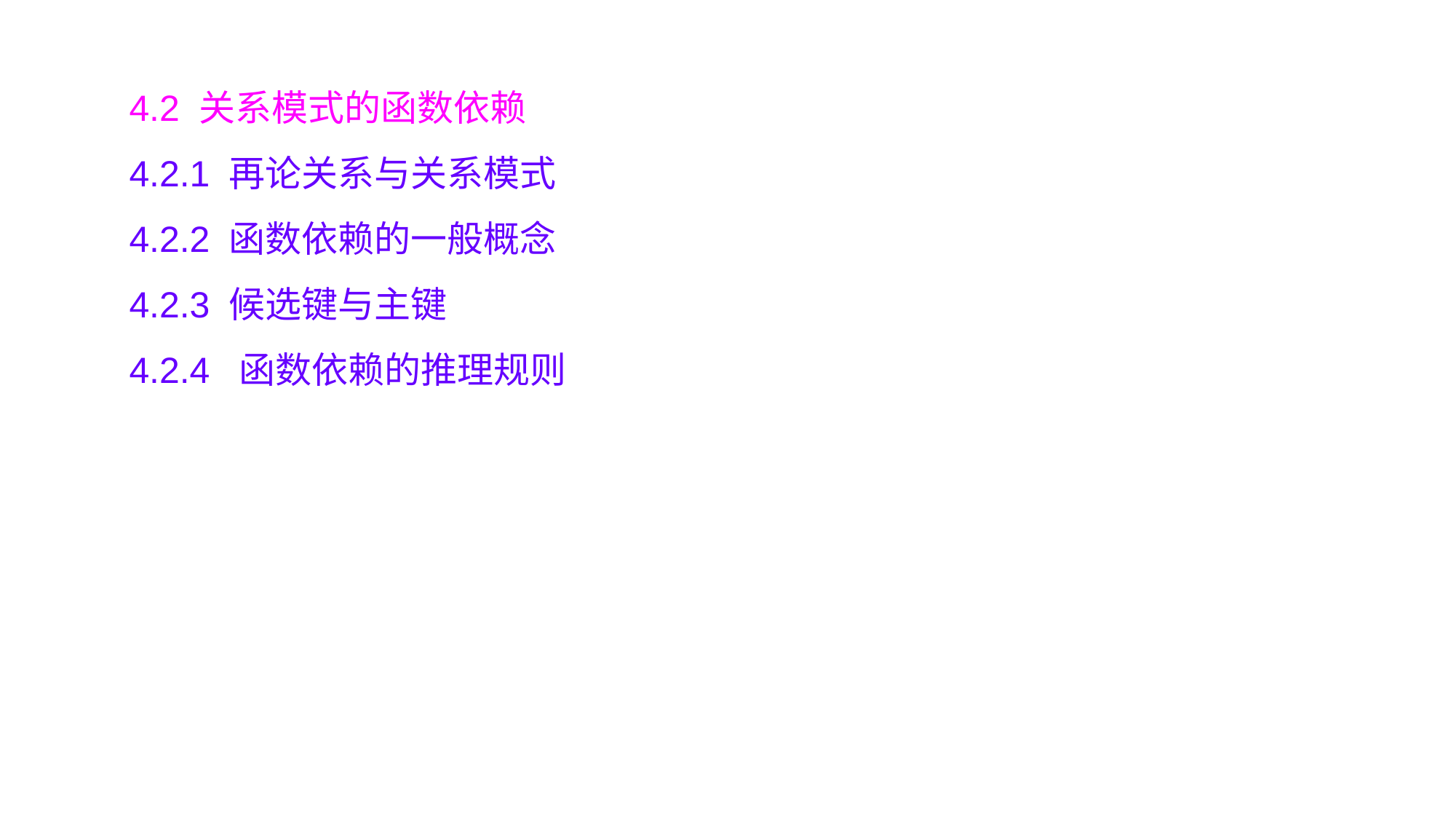

4.2 关系模式的函数依赖
4.2.1 再论关系与关系模式
4.2.2 函数依赖的一般概念
4.2.3 候选键与主键
4.2.4  函数依赖的推理规则